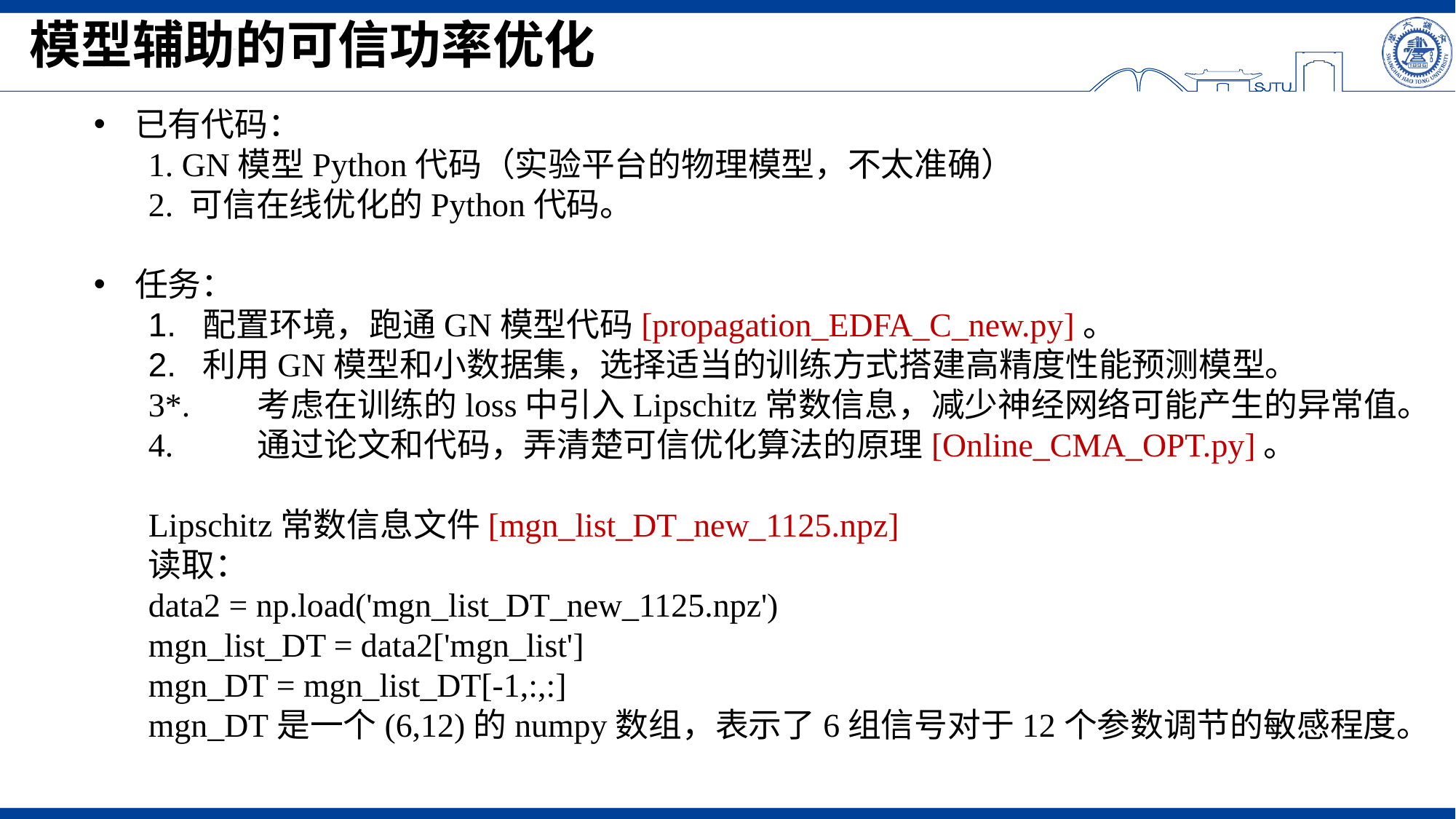

模型辅助的可信功率优化
已有代码：
1. GN模型Python代码（实验平台的物理模型，不太准确）
2. 可信在线优化的Python代码。

任务：
配置环境，跑通GN模型代码[propagation_EDFA_C_new.py]。
利用GN模型和小数据集，选择适当的训练方式搭建高精度性能预测模型。
3*.	考虑在训练的loss中引入Lipschitz常数信息，减少神经网络可能产生的异常值。
4.	通过论文和代码，弄清楚可信优化算法的原理[Online_CMA_OPT.py]。

Lipschitz常数信息文件[mgn_list_DT_new_1125.npz]
读取：
data2 = np.load('mgn_list_DT_new_1125.npz')
mgn_list_DT = data2['mgn_list']
mgn_DT = mgn_list_DT[-1,:,:]
mgn_DT是一个(6,12)的numpy数组，表示了6组信号对于12个参数调节的敏感程度。